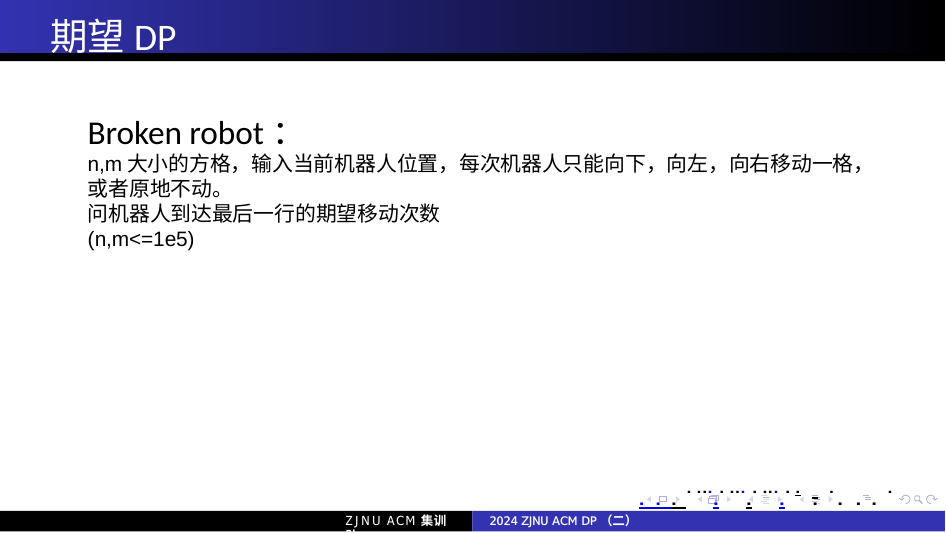

期望DP
Broken robot：
n,m大小的方格，输入当前机器人位置，每次机器人只能向下，向左，向右移动一格，或者原地不动。
问机器人到达最后一行的期望移动次数
(n,m<=1e5)

. . . ................. . .. . . .
2024 ZJNU ACM DP（二）
ZJNU ACM集训队